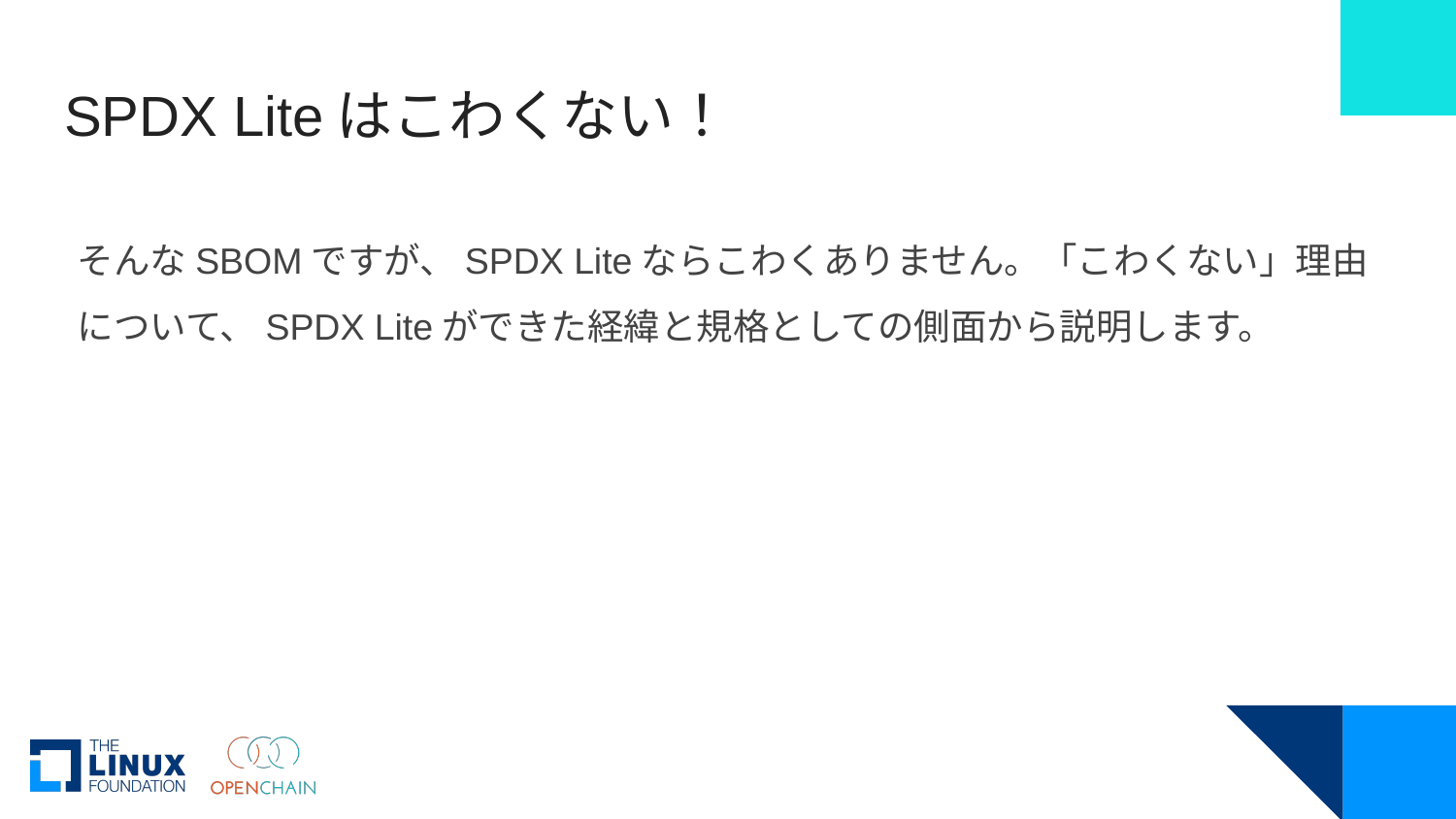

# SPDX Liteはこわくない！
そんなSBOMですが、SPDX Liteならこわくありません。「こわくない」理由について、SPDX Liteができた経緯と規格としての側面から説明します。